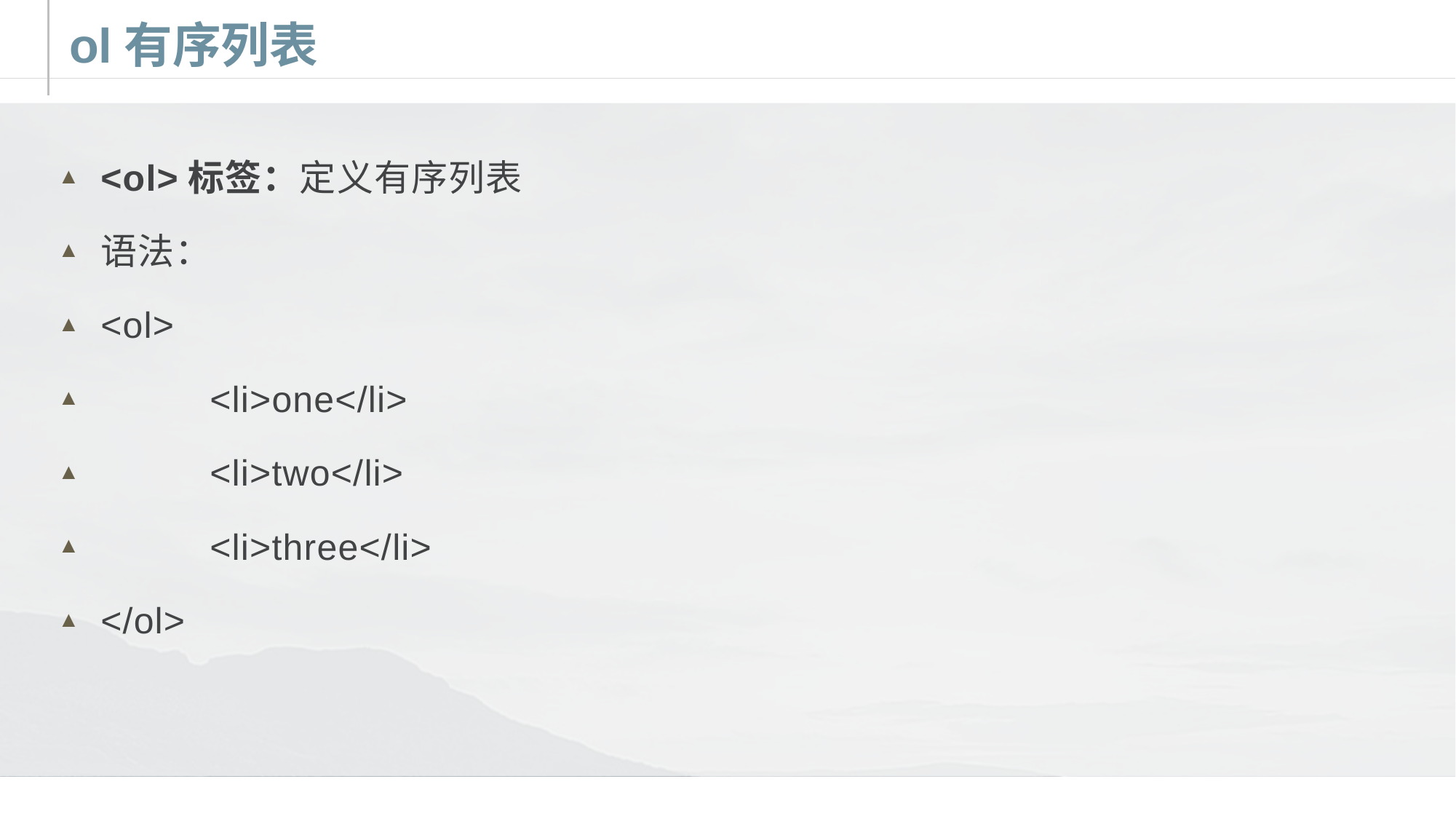

# ol有序列表

<ol>标签：定义有序列表
语法：
<ol>
	<li>one</li>
	<li>two</li>
	<li>three</li>
</ol>